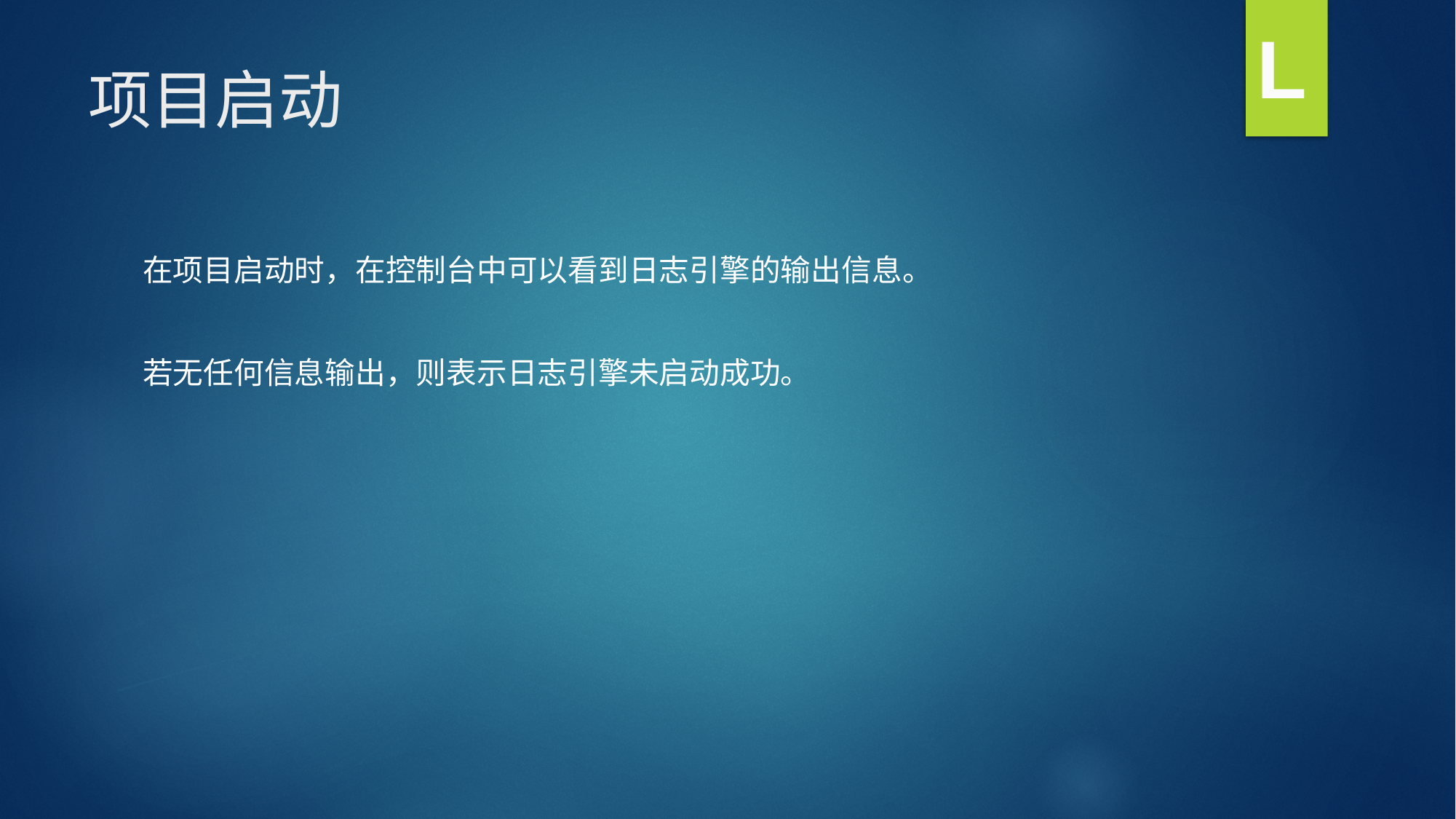

L
# 项目启动
在项目启动时，在控制台中可以看到日志引擎的输出信息。

若无任何信息输出，则表示日志引擎未启动成功。